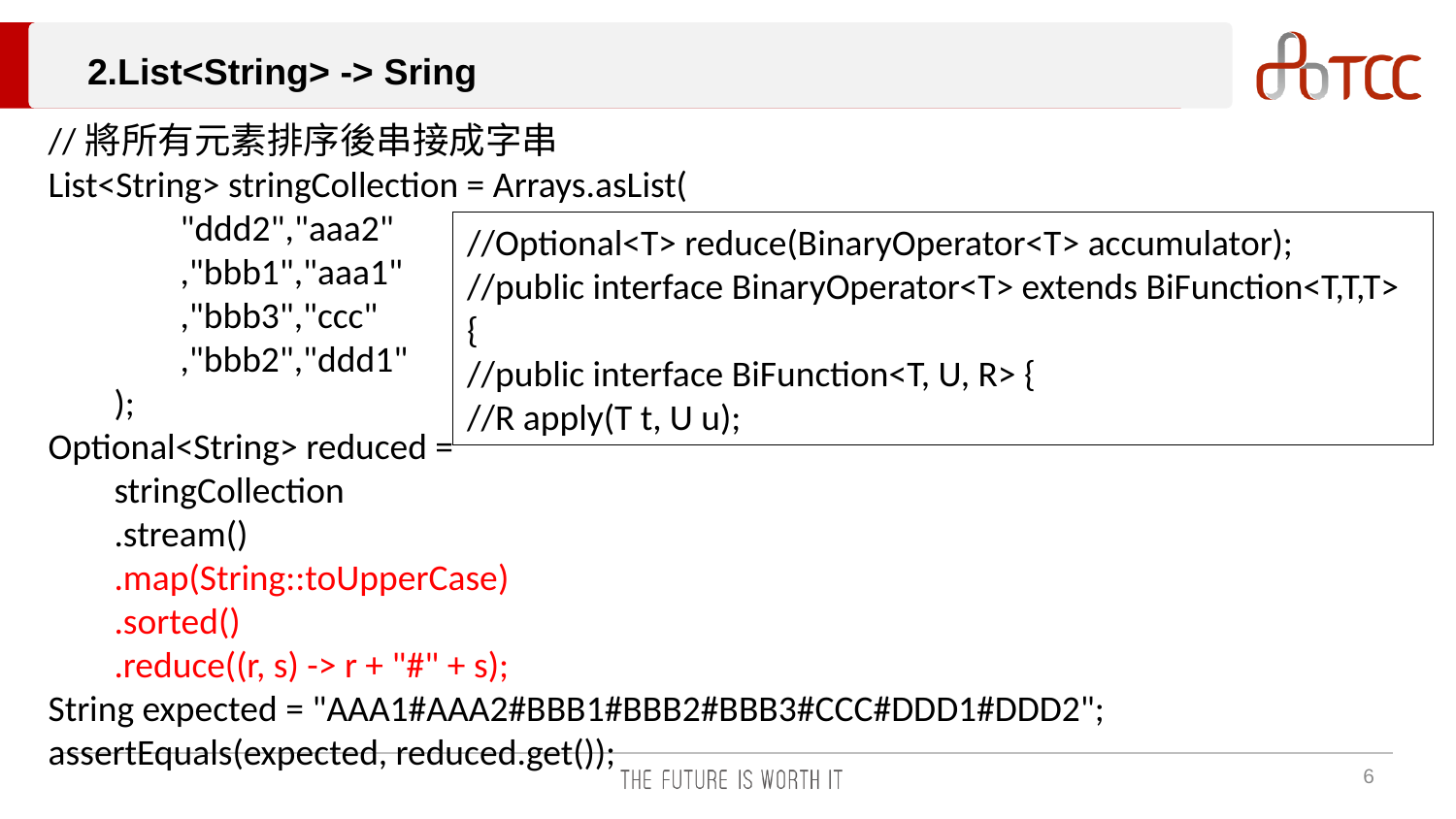

# 2.List<String> -> Sring
//將所有元素排序後串接成字串
List<String> stringCollection = Arrays.asList(
                "ddd2","aaa2"
                ,"bbb1","aaa1"
                ,"bbb3","ccc"
                ,"bbb2","ddd1"
        );
Optional<String> reduced =
        stringCollection
        .stream()
        .map(String::toUpperCase)
        .sorted()
        .reduce((r, s) -> r + "#" + s);
String expected = "AAA1#AAA2#BBB1#BBB2#BBB3#CCC#DDD1#DDD2";
assertEquals(expected, reduced.get());
//Optional<T> reduce(BinaryOperator<T> accumulator);
//public interface BinaryOperator<T> extends BiFunction<T,T,T> {
//public interface BiFunction<T, U, R> {
//R apply(T t, U u);
6